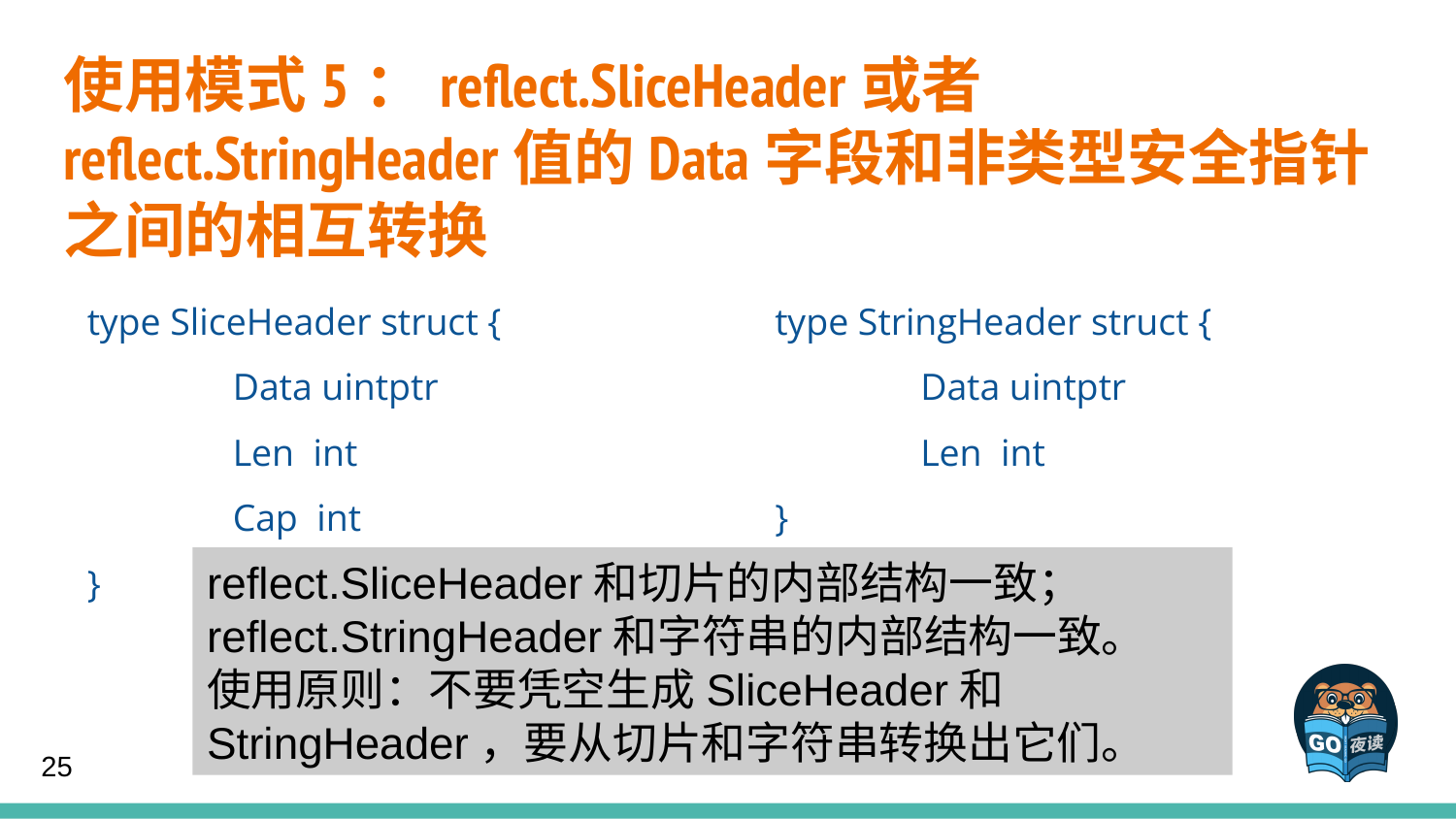

使用模式5：reflect.SliceHeader或者reflect.StringHeader值的Data字段和非类型安全指针之间的相互转换
type SliceHeader struct {
	Data uintptr
	Len  int
	Cap  int
}
type StringHeader struct {
	Data uintptr
	Len  int
}
reflect.SliceHeader和切片的内部结构一致；
reflect.StringHeader和字符串的内部结构一致。
使用原则：不要凭空生成SliceHeader和StringHeader，要从切片和字符串转换出它们。
25